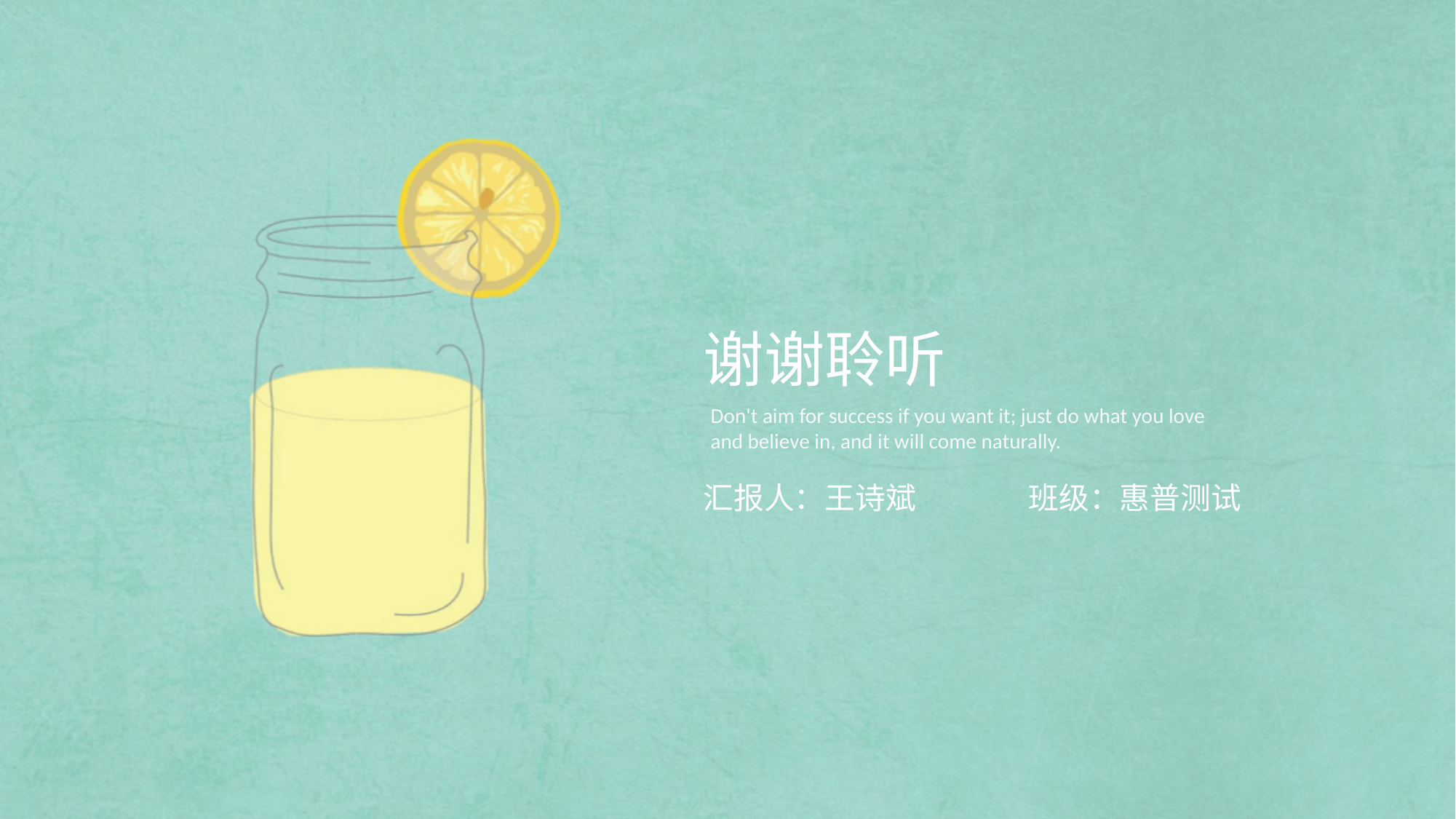

谢谢聆听
Don't aim for success if you want it; just do what you love and believe in, and it will come naturally.
汇报人：王诗斌
班级：惠普测试